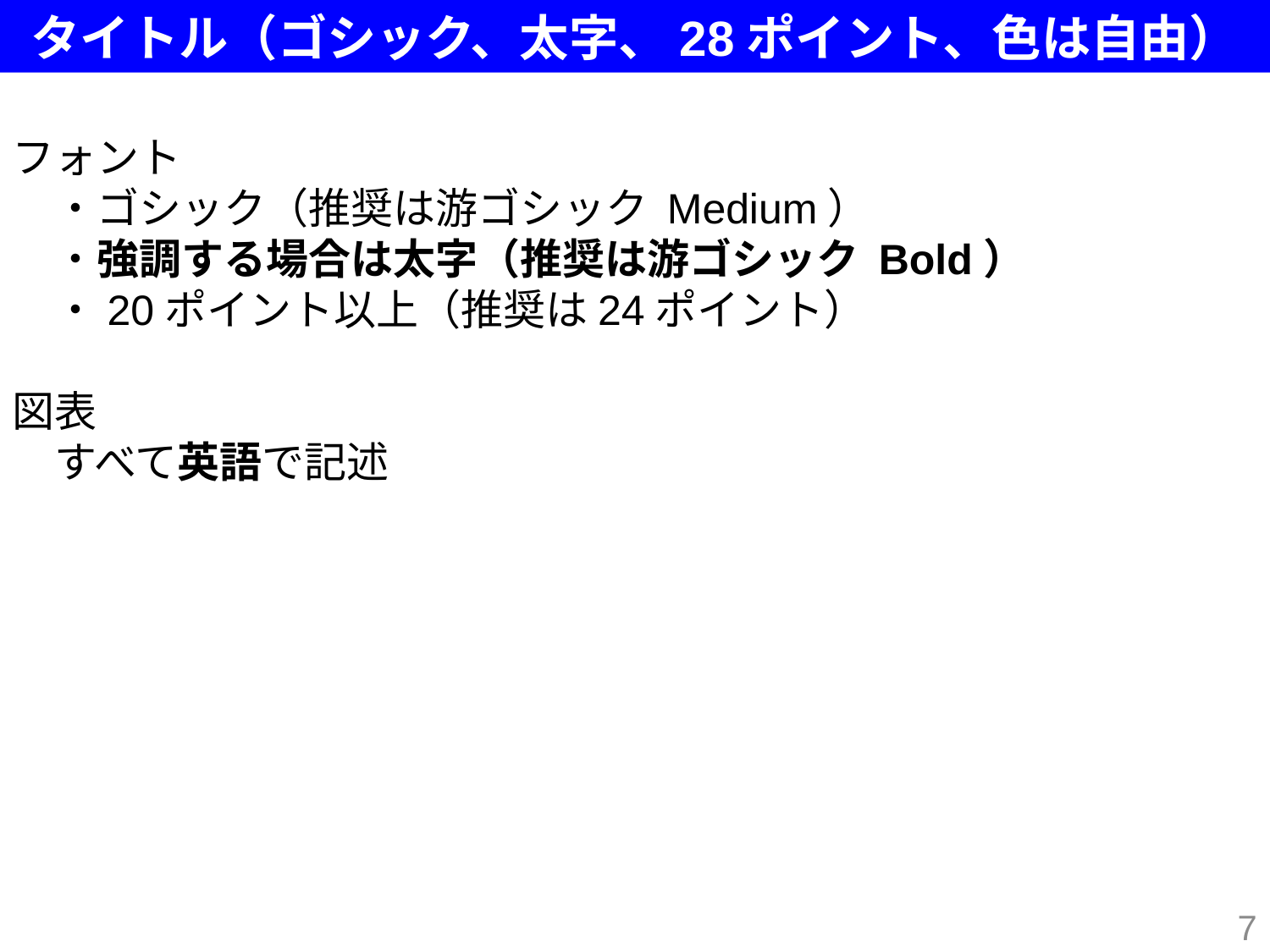

# タイトル（ゴシック、太字、28ポイント、色は自由）
フォント
　・ゴシック（推奨は游ゴシック Medium）
　・強調する場合は太字（推奨は游ゴシック Bold）
　・20ポイント以上（推奨は24ポイント）

図表
　すべて英語で記述
7